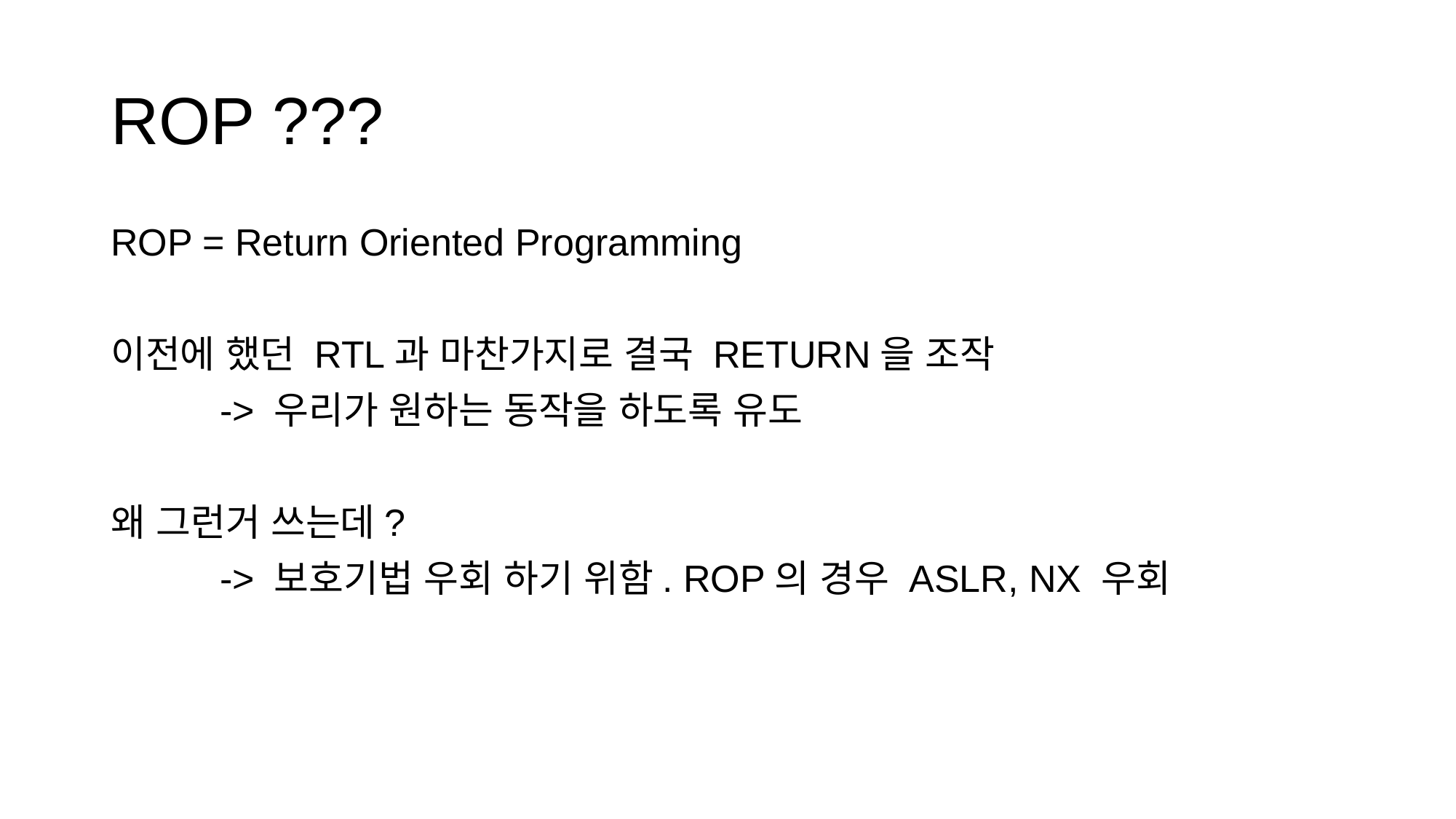

# ROP ???
ROP = Return Oriented Programming

이전에 했던 RTL과 마찬가지로 결국 RETURN을 조작
 	-> 우리가 원하는 동작을 하도록 유도

왜 그런거 쓰는데?
	-> 보호기법 우회 하기 위함. ROP의 경우 ASLR, NX 우회